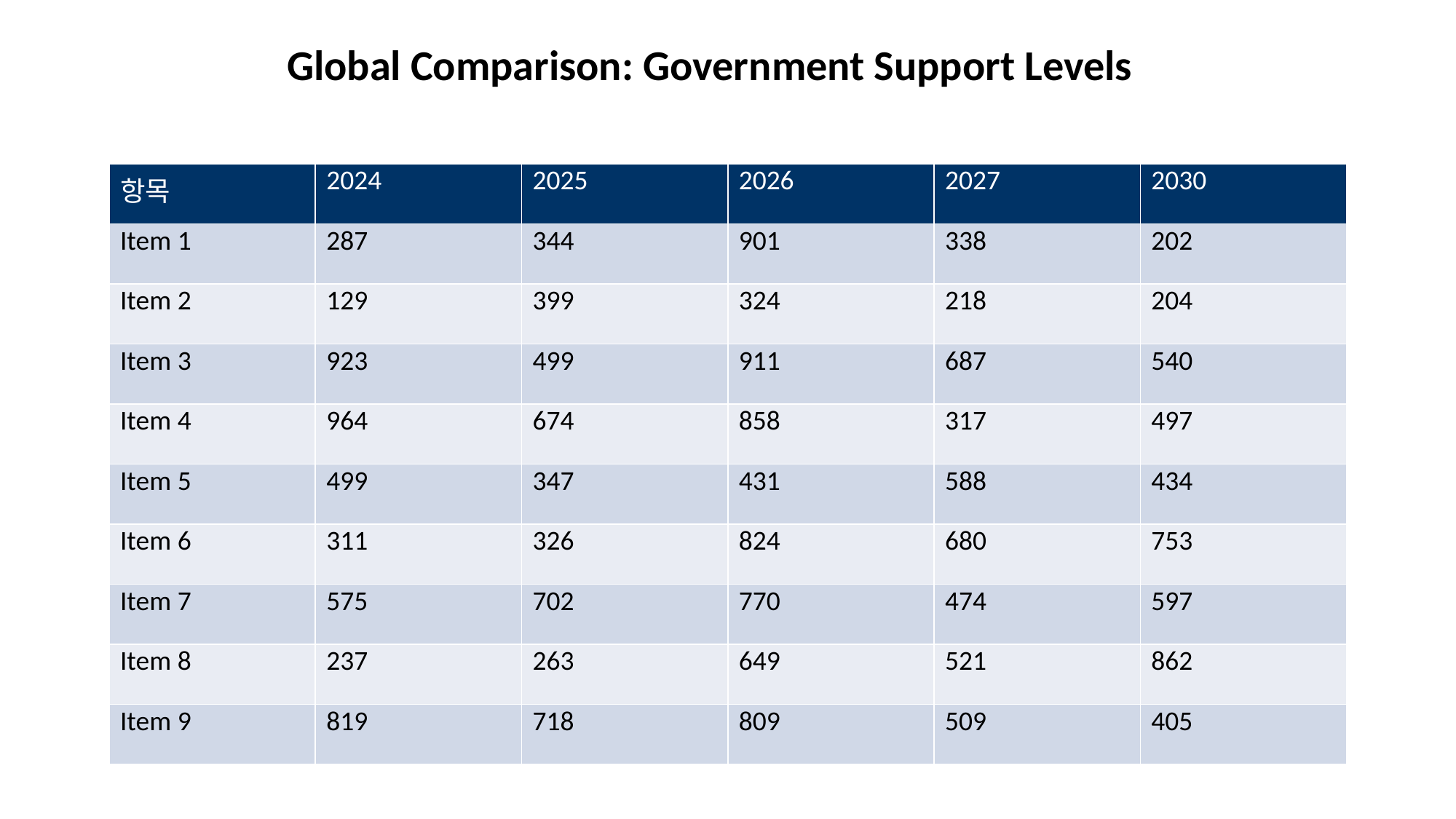

Global Comparison: Government Support Levels
#
| 항목 | 2024 | 2025 | 2026 | 2027 | 2030 |
| --- | --- | --- | --- | --- | --- |
| Item 1 | 287 | 344 | 901 | 338 | 202 |
| Item 2 | 129 | 399 | 324 | 218 | 204 |
| Item 3 | 923 | 499 | 911 | 687 | 540 |
| Item 4 | 964 | 674 | 858 | 317 | 497 |
| Item 5 | 499 | 347 | 431 | 588 | 434 |
| Item 6 | 311 | 326 | 824 | 680 | 753 |
| Item 7 | 575 | 702 | 770 | 474 | 597 |
| Item 8 | 237 | 263 | 649 | 521 | 862 |
| Item 9 | 819 | 718 | 809 | 509 | 405 |